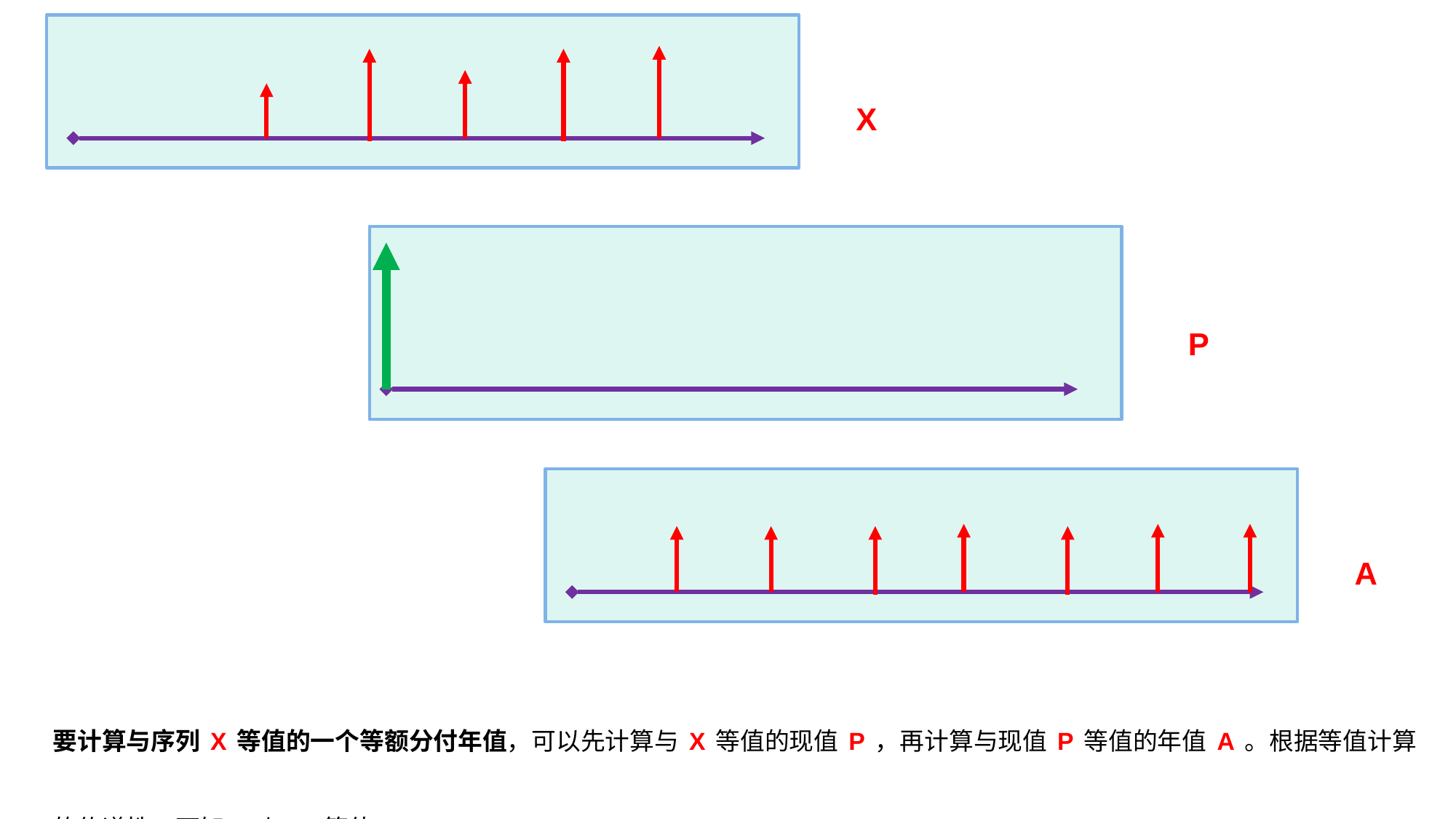

X

P

A
要计算与序列X等值的一个等额分付年值，可以先计算与X等值的现值P，再计算与现值P等值的年值A。根据等值计算的传递性，可知X与A等值。